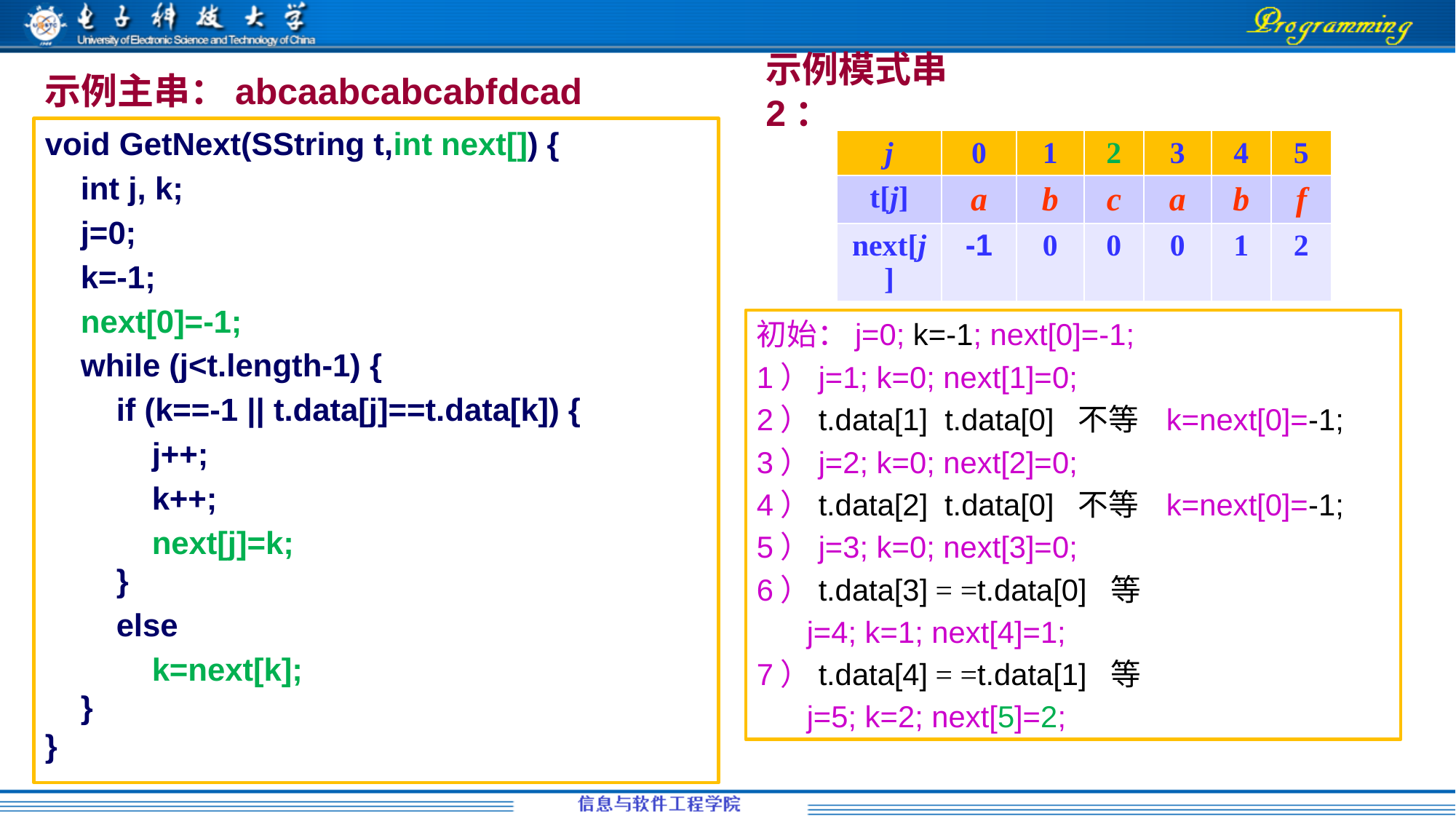

# 示例主串：abcaabcabcabfdcad
示例模式串2：
void GetNext(SString t,int next[]) {
    int j, k;
    j=0;
    k=-1;
    next[0]=-1;
    while (j<t.length-1) {
        if (k==-1 || t.data[j]==t.data[k]) {
            j++;
            k++;
            next[j]=k;
        }
        else
            k=next[k];
    }
}
| j | 0 | 1 | 2 | 3 | 4 | 5 |
| --- | --- | --- | --- | --- | --- | --- |
| t[j] | a | b | c | a | b | f |
| next[j] | -1 | 0 | 0 | 0 | 1 | 2 |
初始：j=0; k=-1; next[0]=-1;
1）j=1; k=0; next[1]=0;
2）t.data[1]  t.data[0]  不等   k=next[0]=-1;
3）j=2; k=0; next[2]=0;
4）t.data[2]  t.data[0]  不等   k=next[0]=-1;
5）j=3; k=0; next[3]=0;
6）t.data[3] = =t.data[0]  等
      j=4; k=1; next[4]=1;
7）t.data[4] = =t.data[1]  等
      j=5; k=2; next[5]=2;